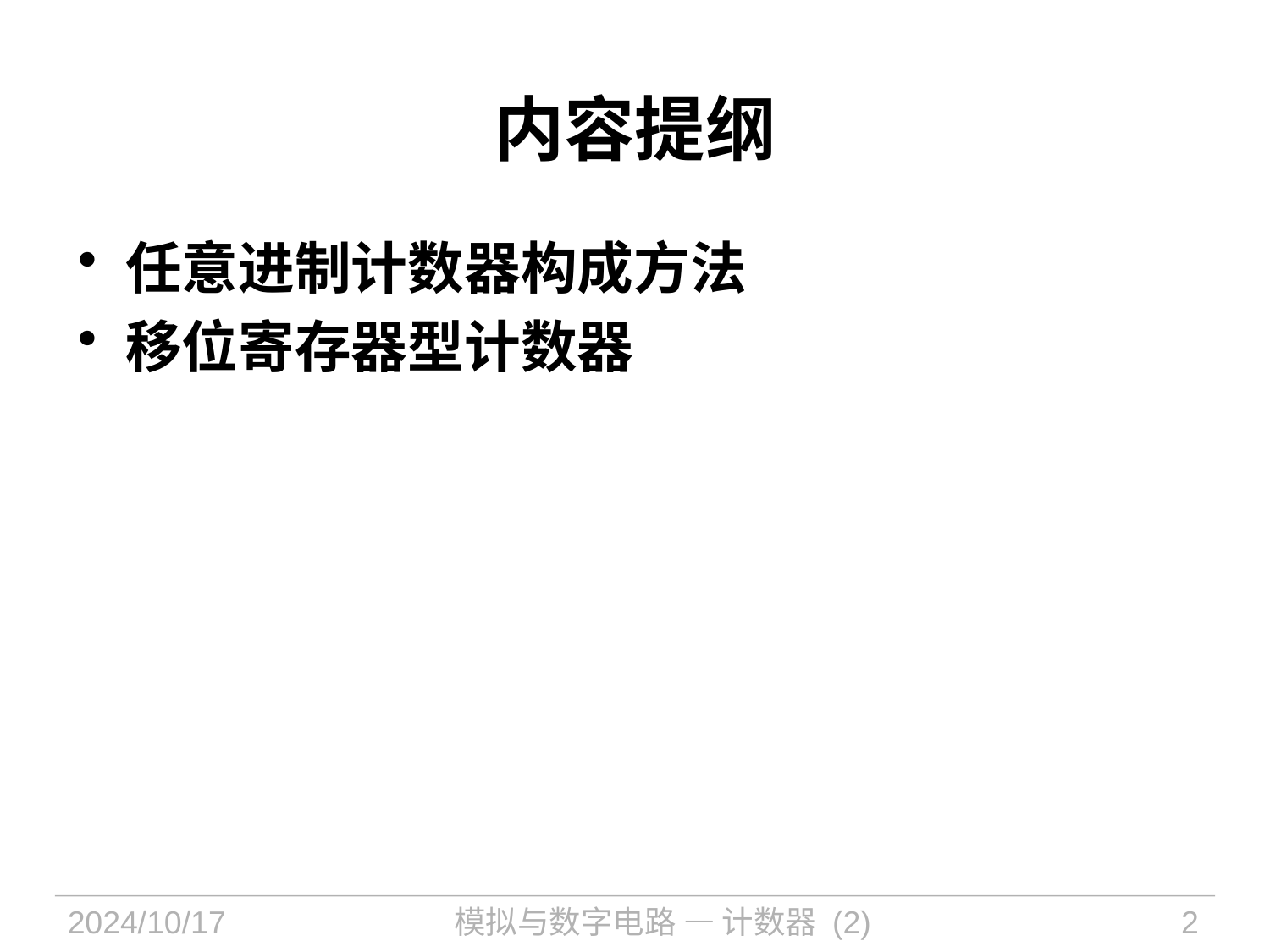

内容提纲
任意进制计数器构成方法
移位寄存器型计数器

2024/10/17
模拟与数字电路 — 计数器 (2)
2